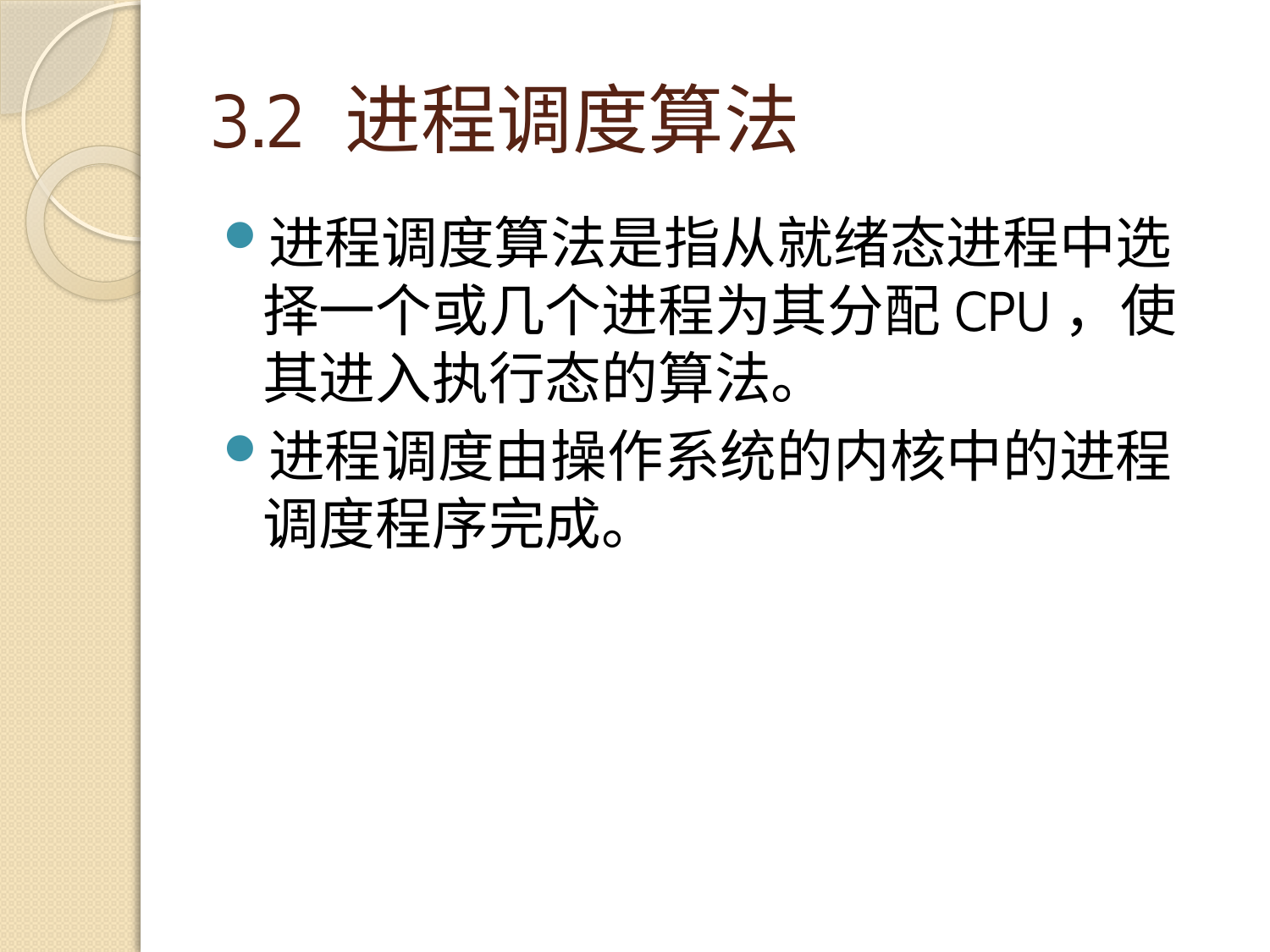

# 3.2 进程调度算法
进程调度算法是指从就绪态进程中选择一个或几个进程为其分配CPU，使其进入执行态的算法。
进程调度由操作系统的内核中的进程调度程序完成。